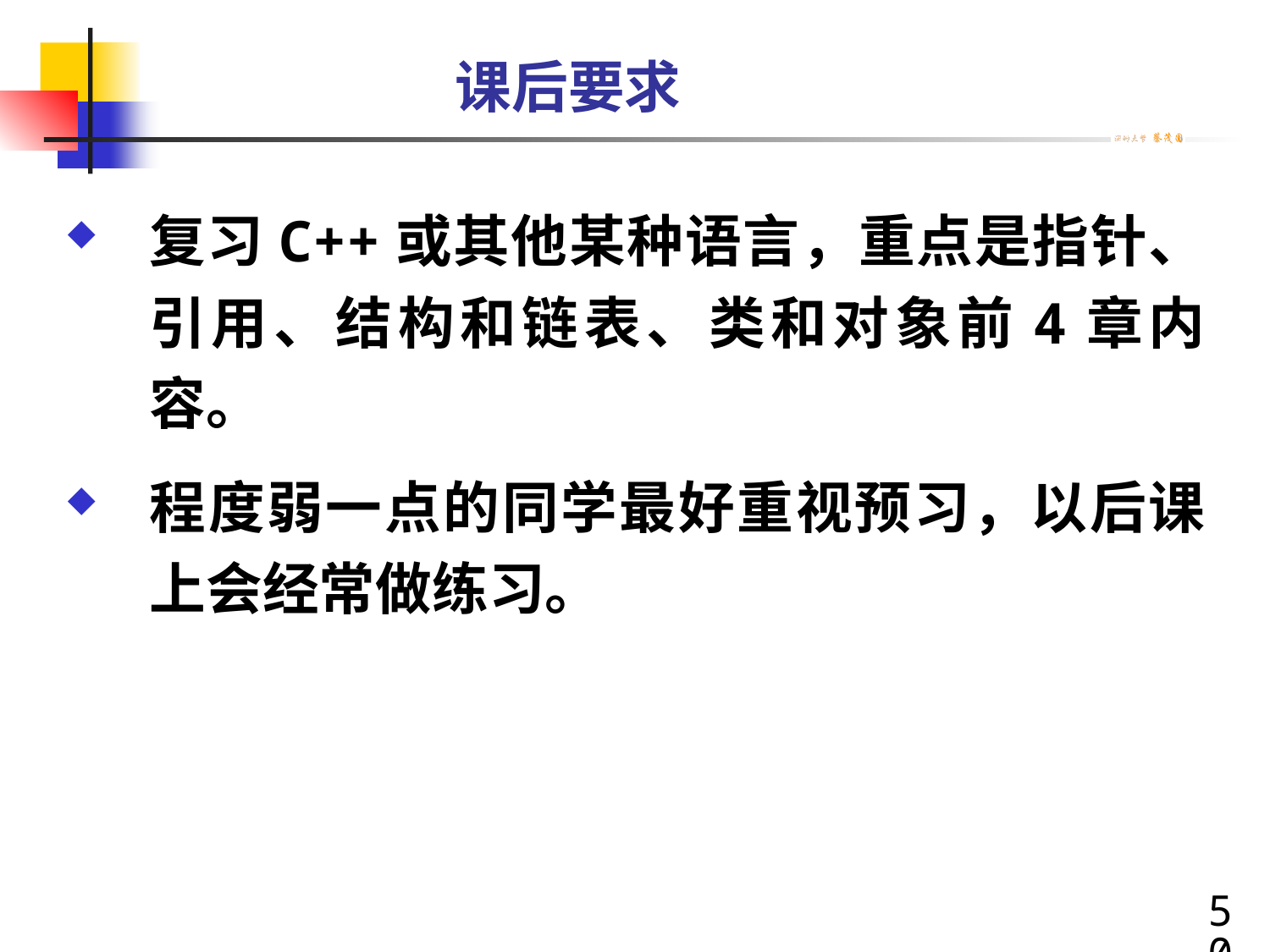

# 课后要求
复习C++或其他某种语言，重点是指针、引用、结构和链表、类和对象前4章内容。
程度弱一点的同学最好重视预习，以后课上会经常做练习。
50